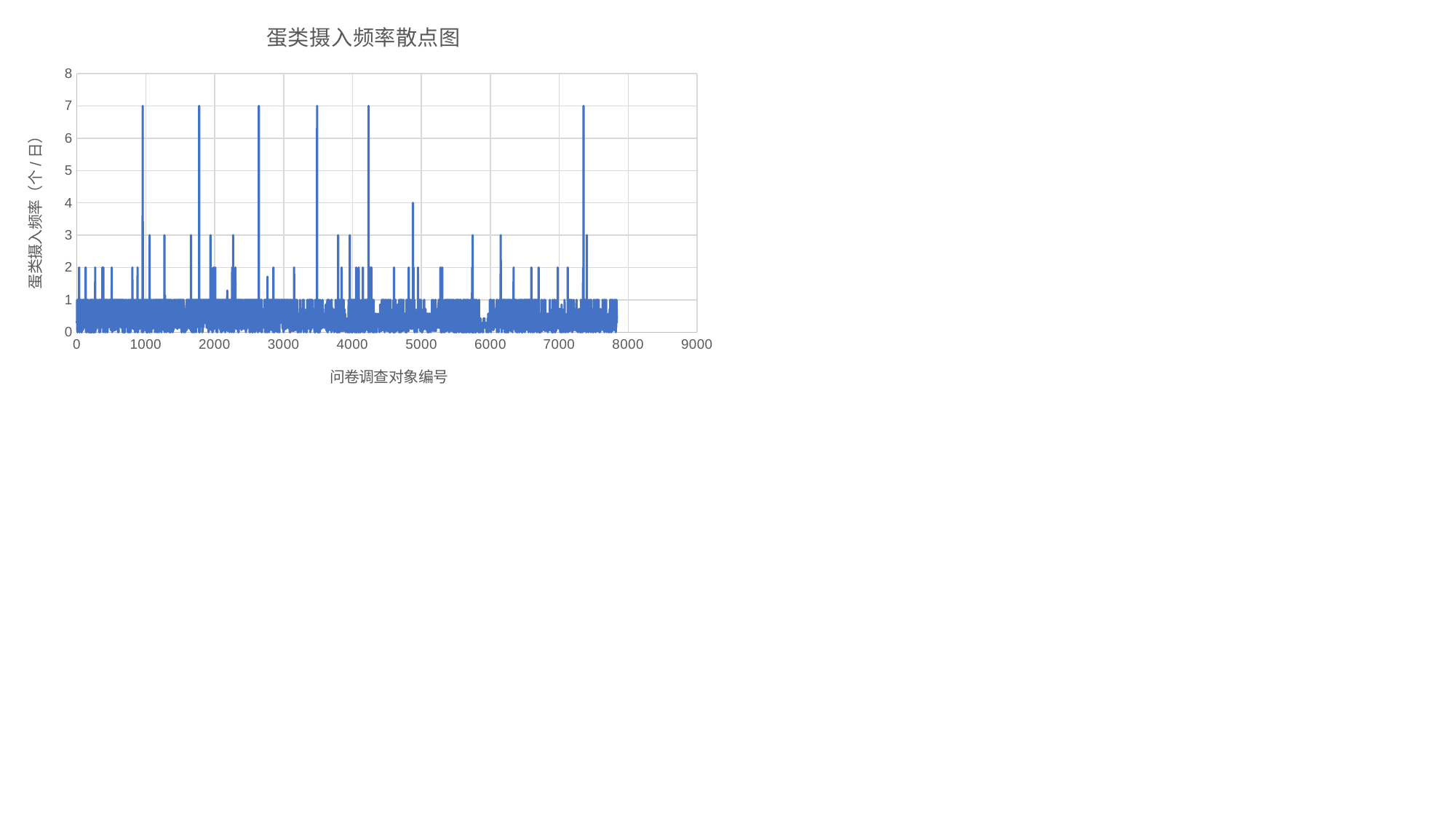

### Chart: 蛋类摄入频率散点图

| Category | 蛋类频率/日 |
|---|---|